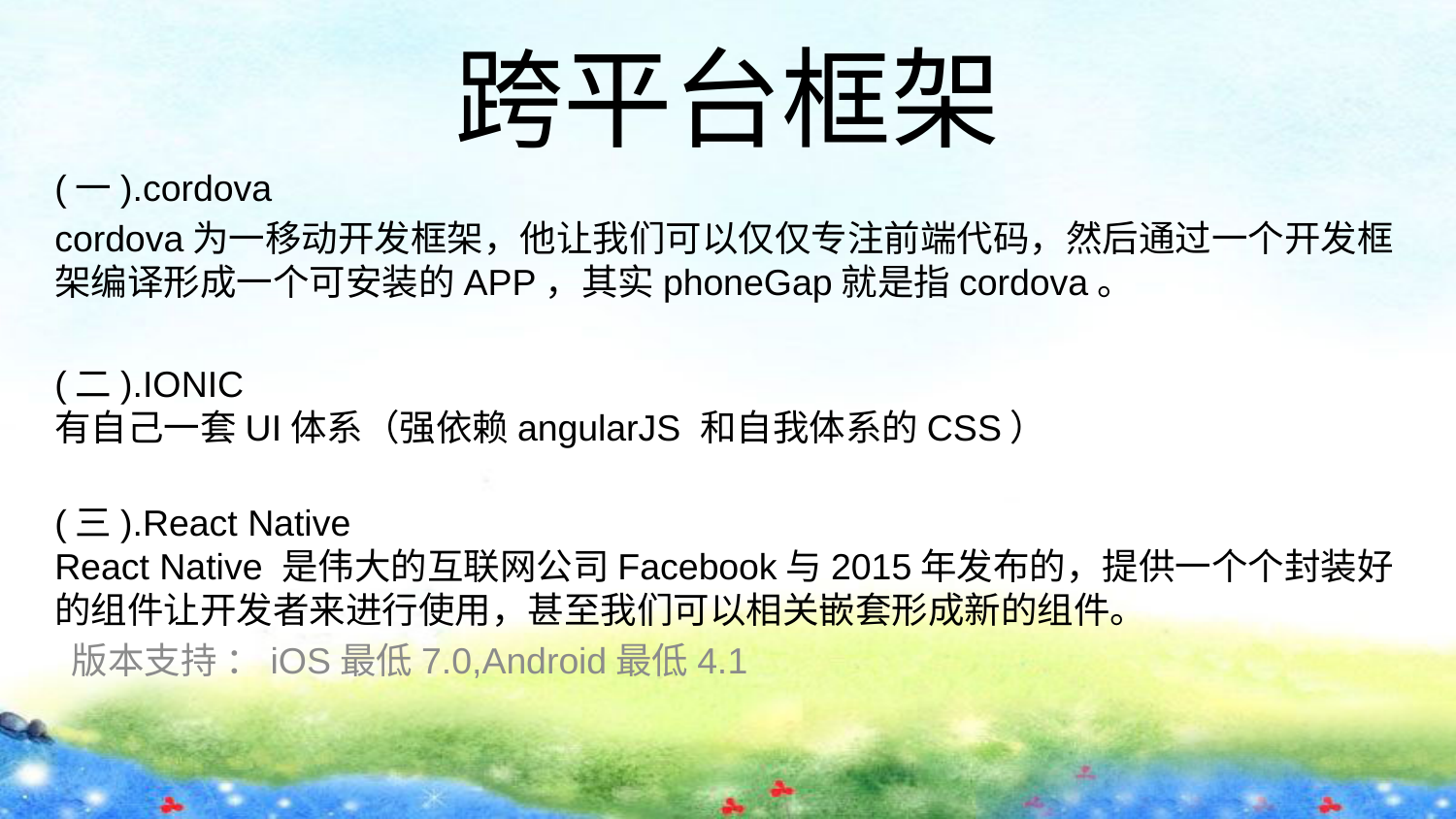

# 跨平台框架
(一).cordova
cordova为一移动开发框架，他让我们可以仅仅专注前端代码，然后通过一个开发框架编译形成一个可安装的APP，其实phoneGap就是指cordova。

(二).IONIC
有自己一套UI体系（强依赖angularJS 和自我体系的CSS）
(三).React Native
React Native 是伟大的互联网公司Facebook与2015年发布的，提供一个个封装好的组件让开发者来进行使用，甚至我们可以相关嵌套形成新的组件。
 版本支持 ：iOS最低7.0,Android最低4.1